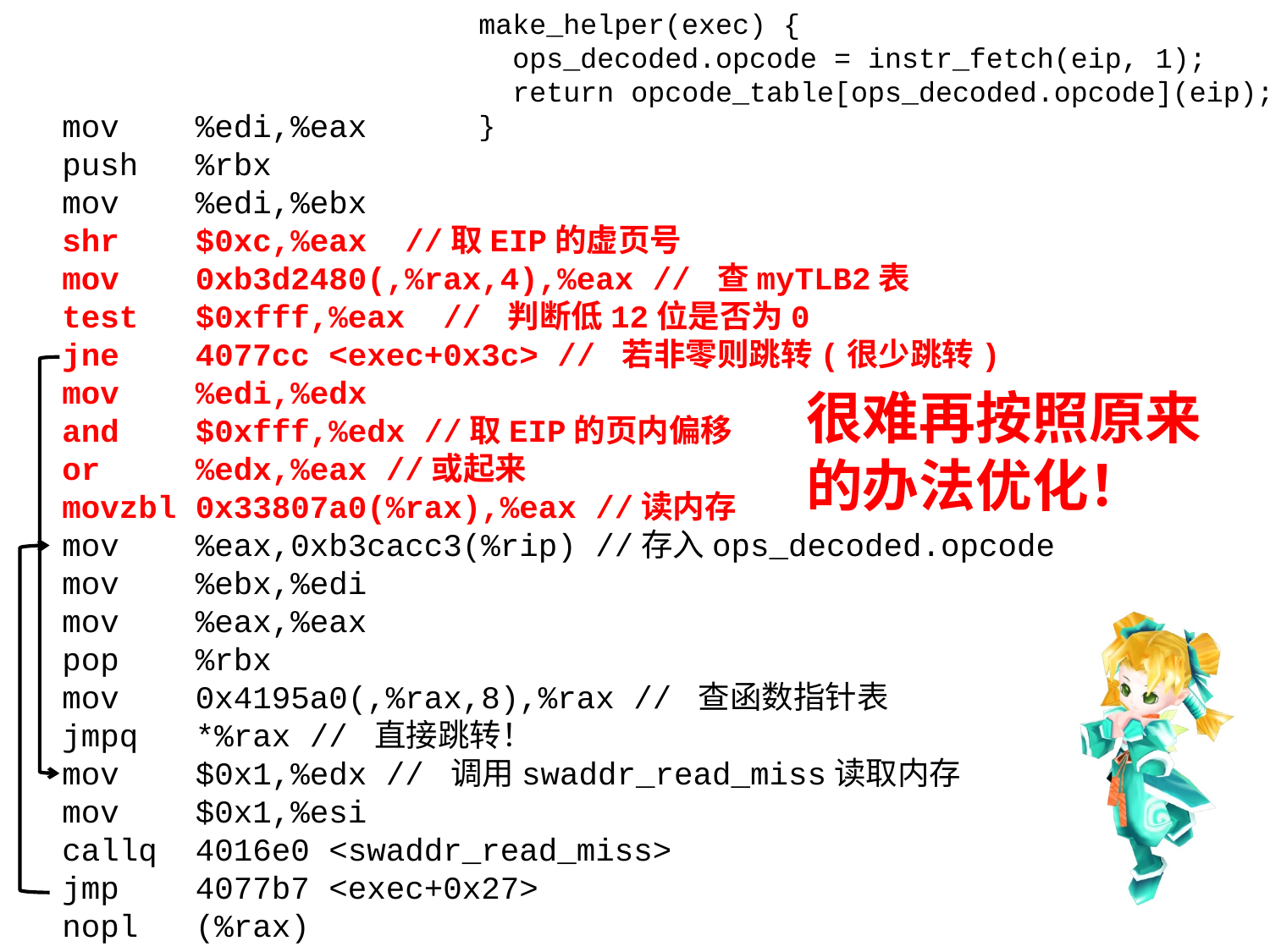

make_helper(exec) {
  ops_decoded.opcode = instr_fetch(eip, 1);
  return opcode_table[ops_decoded.opcode](eip);
}

mov    %edi,%eax
push   %rbx
mov    %edi,%ebx
shr    $0xc,%eax  //取EIP的虚页号
mov    0xb3d2480(,%rax,4),%eax // 查myTLB2表
test   $0xfff,%eax  // 判断低12位是否为0
jne    4077cc <exec+0x3c> // 若非零则跳转(很少跳转)
mov    %edi,%edx
and    $0xfff,%edx //取EIP的页内偏移
or     %edx,%eax //或起来
movzbl 0x33807a0(%rax),%eax //读内存
mov    %eax,0xb3cacc3(%rip) //存入ops_decoded.opcode
mov    %ebx,%edi
mov    %eax,%eax
pop    %rbx
mov    0x4195a0(,%rax,8),%rax // 查函数指针表
jmpq   *%rax // 直接跳转！
mov    $0x1,%edx // 调用swaddr_read_miss读取内存
mov    $0x1,%esi
callq  4016e0 <swaddr_read_miss>
jmp    4077b7 <exec+0x27>
nopl   (%rax)

很难再按照原来的办法优化！